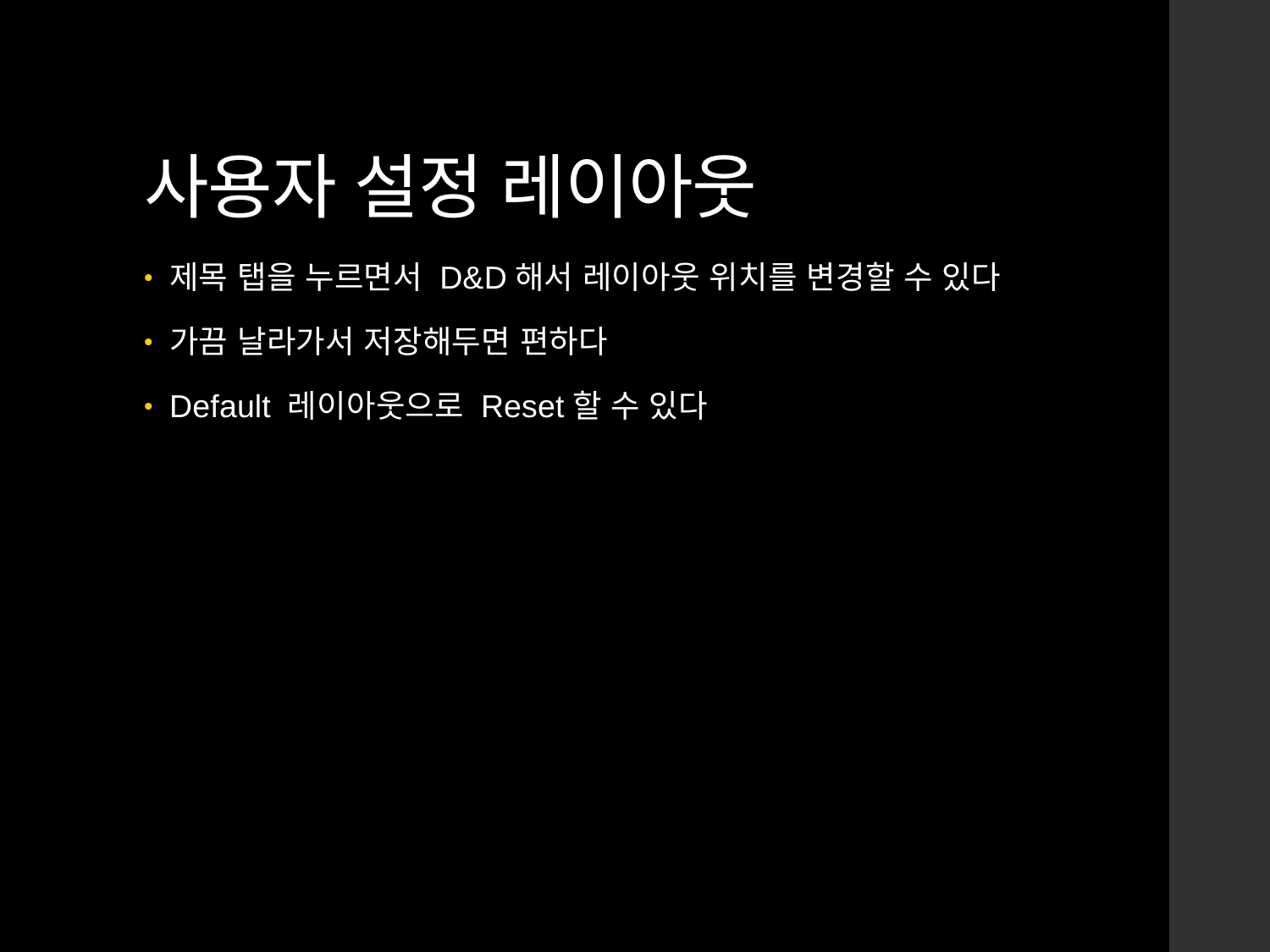

# 사용자 설정 레이아웃
제목 탭을 누르면서 D&D해서 레이아웃 위치를 변경할 수 있다
가끔 날라가서 저장해두면 편하다
Default 레이아웃으로 Reset할 수 있다